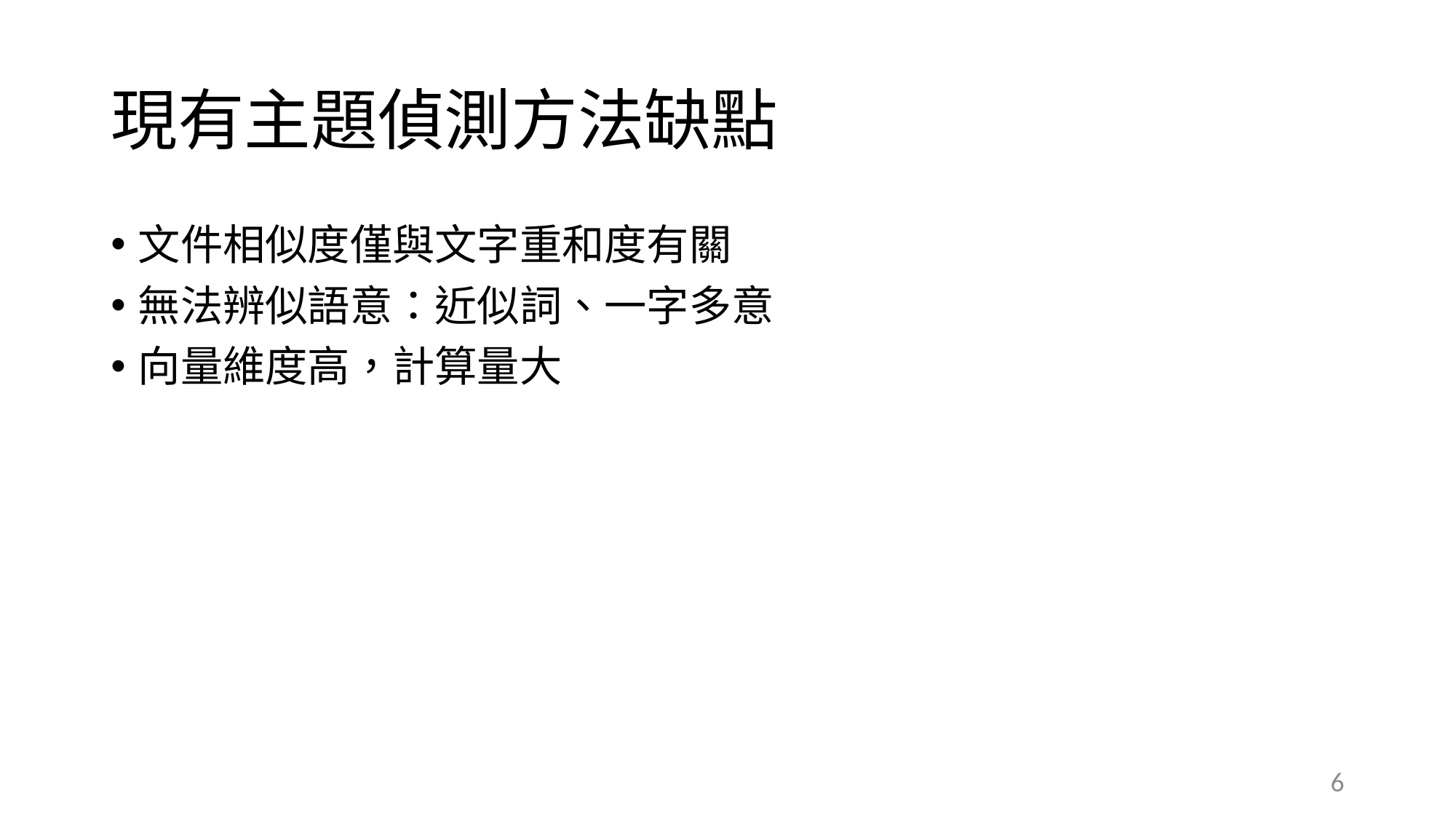

# 現有主題偵測方法缺點
文件相似度僅與文字重和度有關
無法辨似語意：近似詞、一字多意
向量維度高，計算量大
6